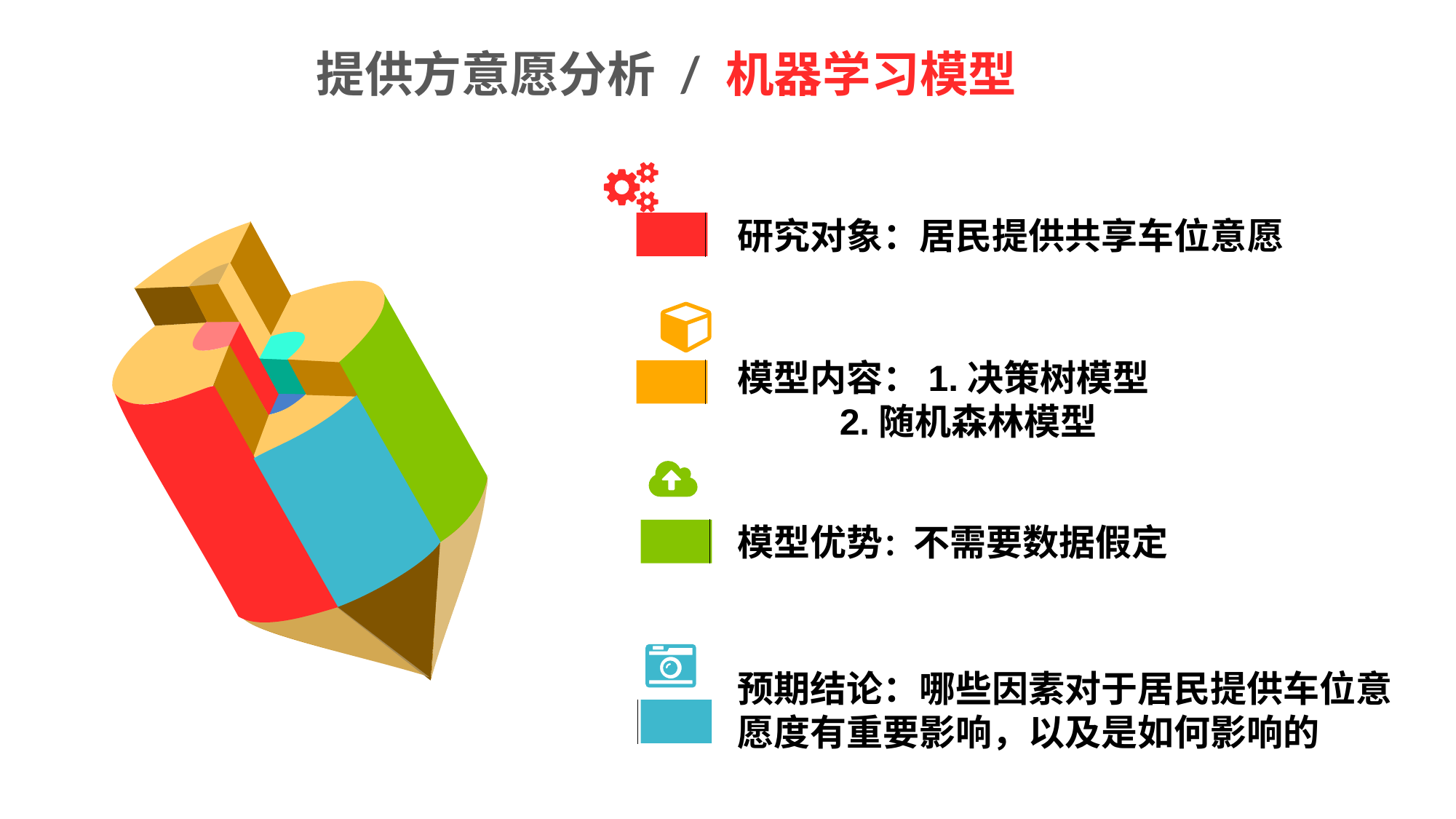

18
# 提供方意愿分析 / 机器学习模型

研究对象：居民提供共享车位意愿

模型内容：1.决策树模型
          2.随机森林模型

模型优势：不需要数据假定

预期结论：哪些因素对于居民提供车位意愿度有重要影响，以及是如何影响的